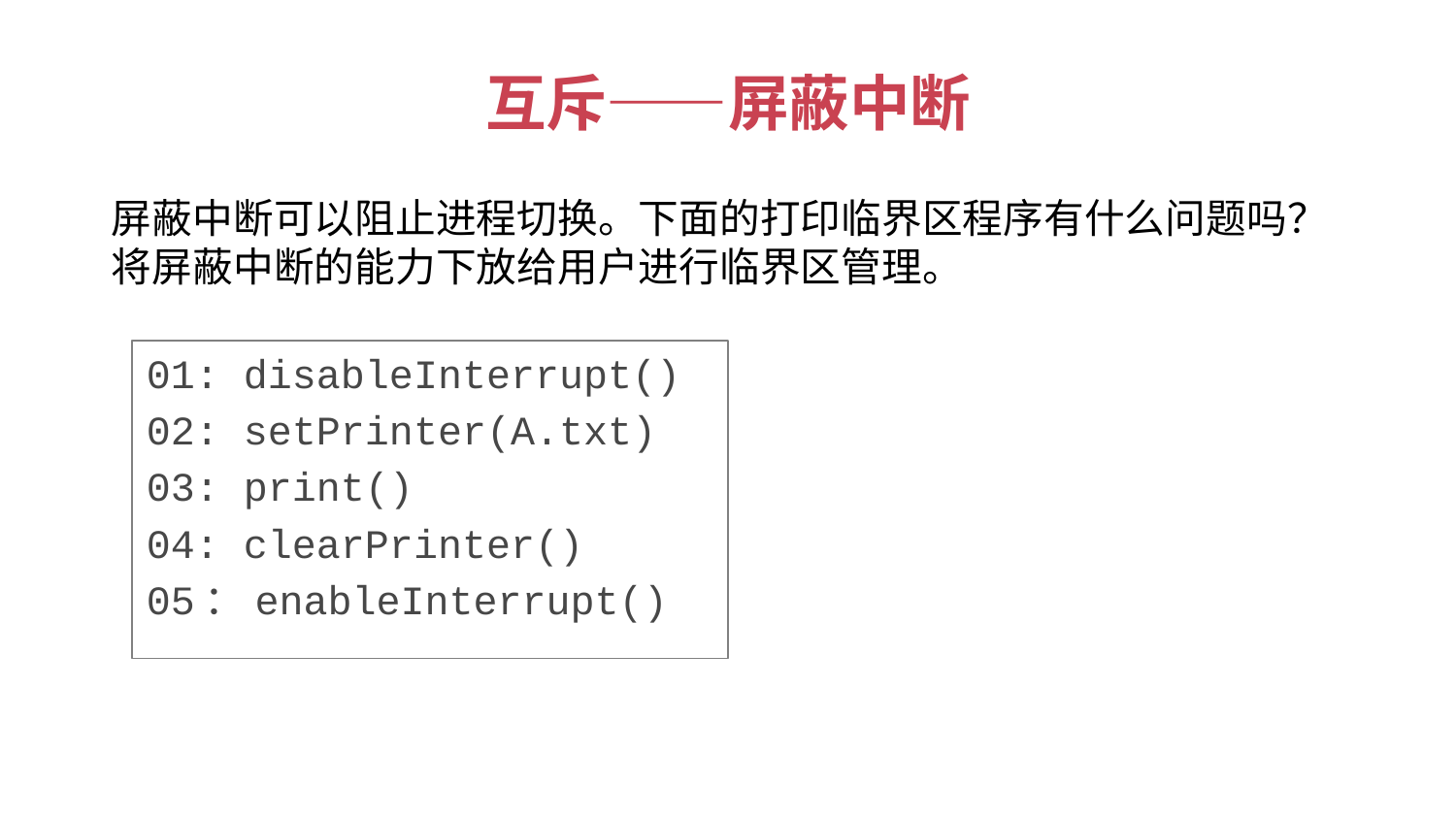

# 互斥——屏蔽中断
屏蔽中断可以阻止进程切换。下面的打印临界区程序有什么问题吗？将屏蔽中断的能力下放给用户进行临界区管理。
01: disableInterrupt()
02: setPrinter(A.txt)
03: print()
04: clearPrinter()
05：enableInterrupt()